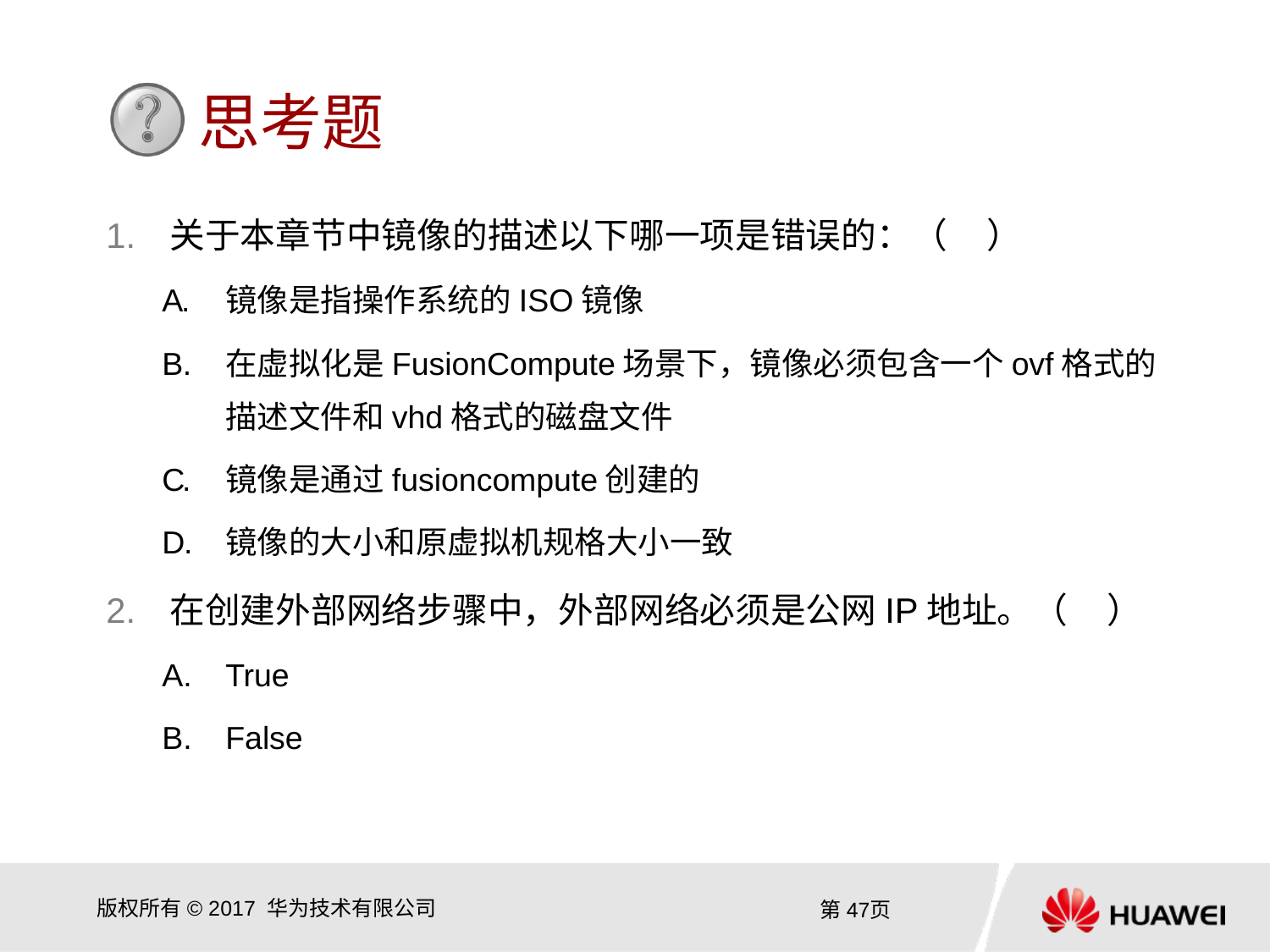

关于本章节中镜像的描述以下哪一项是错误的：（     ）
镜像是指操作系统的ISO镜像
在虚拟化是FusionCompute场景下，镜像必须包含一个ovf格式的描述文件和vhd格式的磁盘文件
镜像是通过fusioncompute创建的
镜像的大小和原虚拟机规格大小一致
在创建外部网络步骤中，外部网络必须是公网IP地址。（     ）
True
False